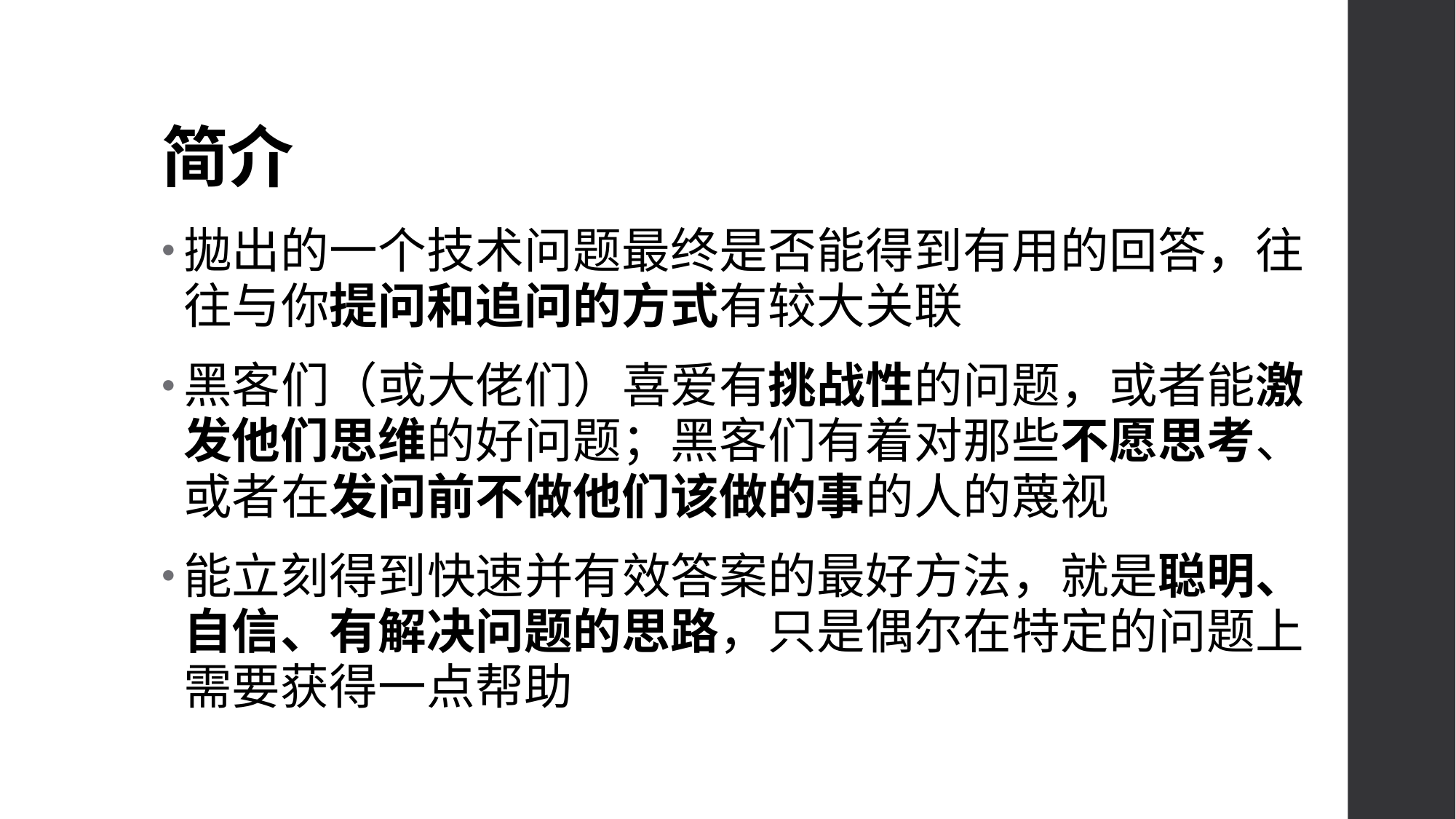

# 简介
拋出的一个技术问题最终是否能得到有用的回答，往往与你提问和追问的方式有较大关联
黑客们（或大佬们）喜爱有挑战性的问题，或者能激发他们思维的好问题；黑客们有着对那些不愿思考、或者在发问前不做他们该做的事的人的蔑视
能立刻得到快速并有效答案的最好方法，就是聪明、自信、有解决问题的思路，只是偶尔在特定的问题上需要获得一点帮助